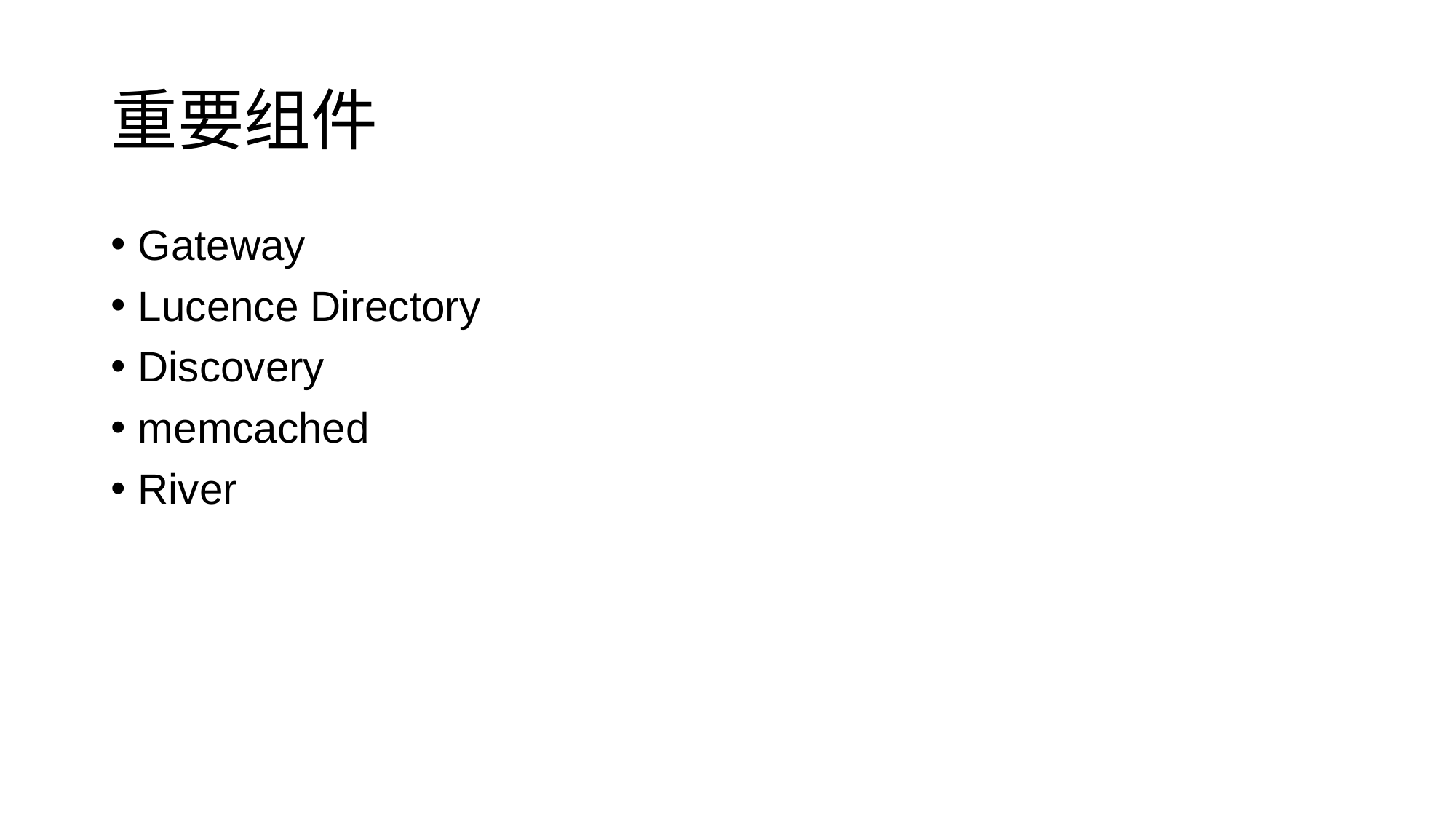

# 重要组件
Gateway
Lucence Directory
Discovery
memcached
River